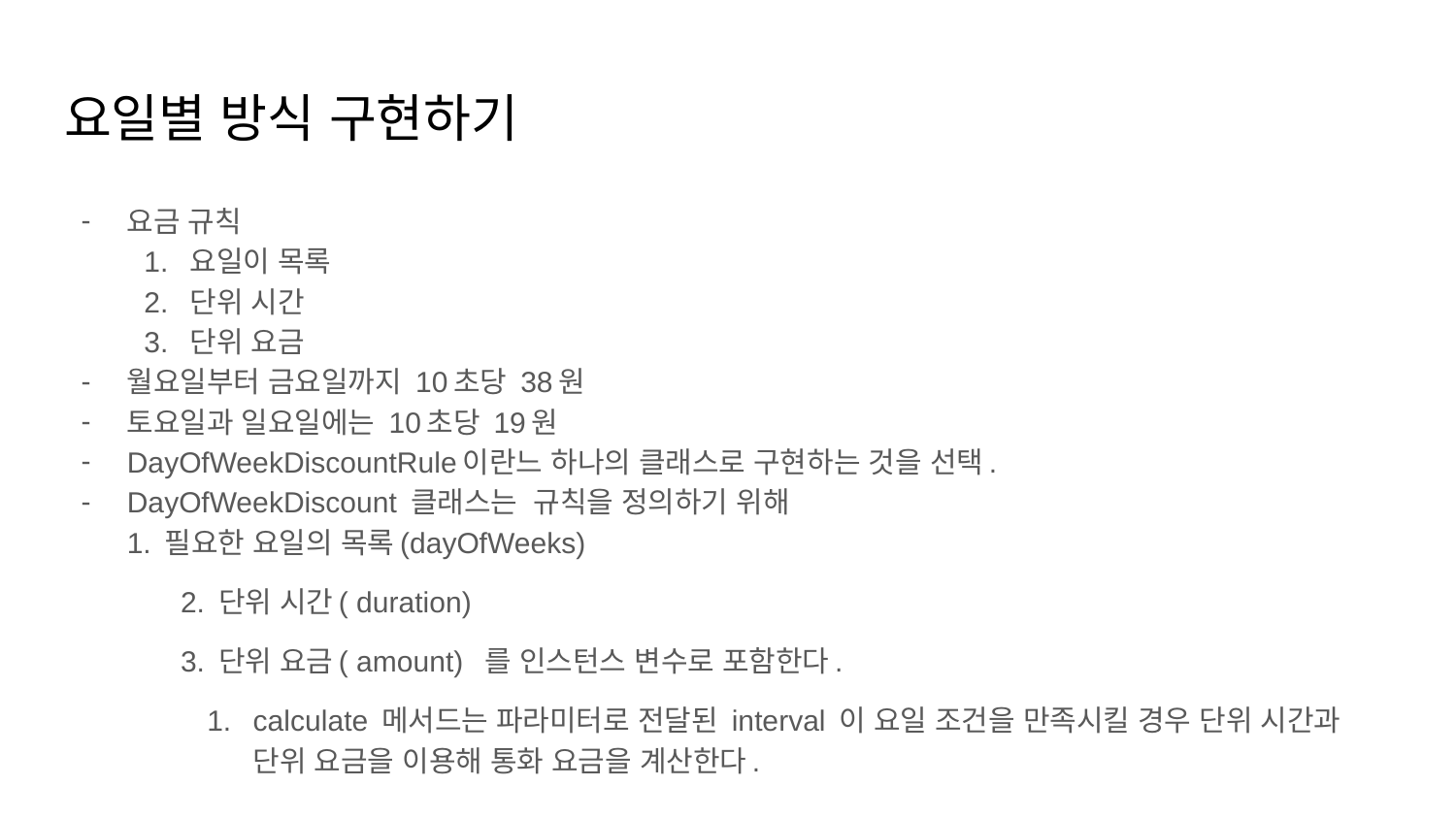

# 요일별 방식 구현하기
요금 규칙
요일이 목록
단위 시간
단위 요금
월요일부터 금요일까지 10초당 38원
토요일과 일요일에는 10초당 19원
DayOfWeekDiscountRule이란느 하나의 클래스로 구현하는 것을 선택.
DayOfWeekDiscount 클래스는  규칙을 정의하기 위해
1. 필요한 요일의 목록(dayOfWeeks)
	2. 단위 시간( duration)
	3. 단위 요금( amount)  를 인스턴스 변수로 포함한다.
calculate 메서드는 파라미터로 전달된 interval 이 요일 조건을 만족시킬 경우 단위 시간과 단위 요금을 이용해 통화 요금을 계산한다.